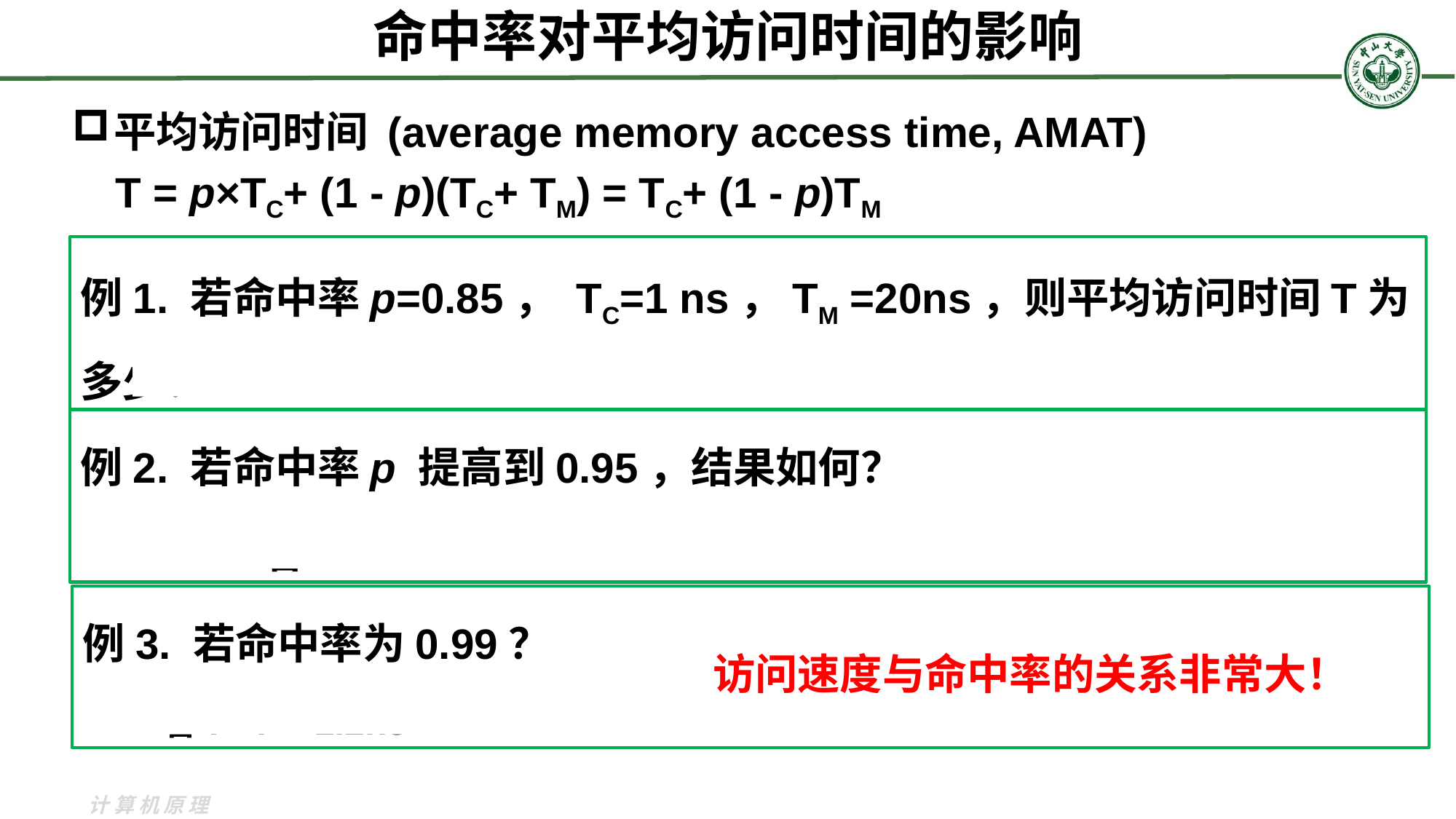

命中率对平均访问时间的影响
平均访问时间 (average memory access time, AMAT)
T = p×TC+ (1 - p)(TC+ TM) = TC+ (1 - p)TM
例1. 若命中率p=0.85， TC=1 ns，TM =20ns，则平均访问时间T为多少？
	 答： T = 4ns

例2. 若命中率p 提高到0.95，结果如何？
	 答： T = 2ns

例3. 若命中率为0.99？
  答:   T = 1.2ns
访问速度与命中率的关系非常大！